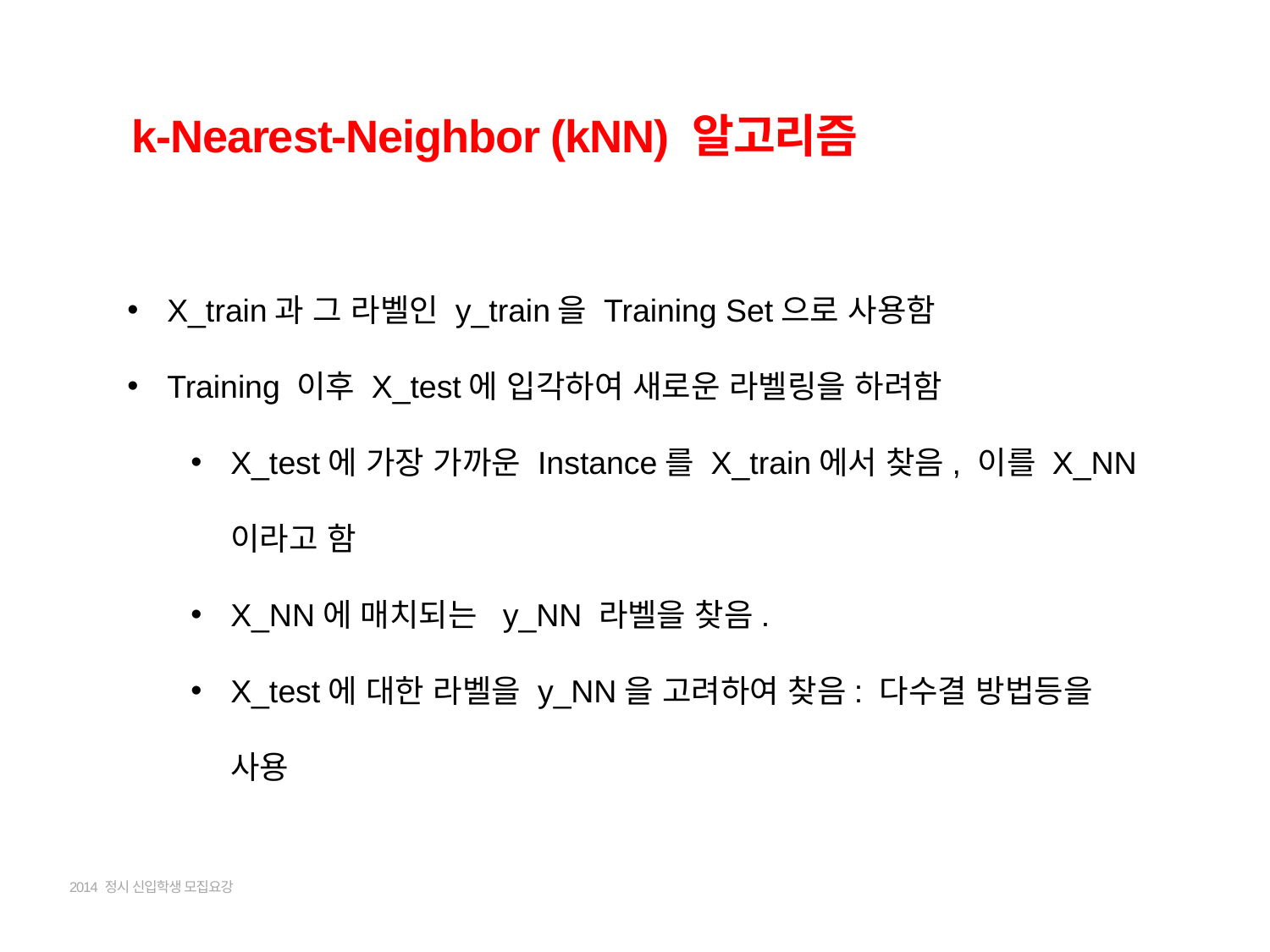

k-Nearest-Neighbor (kNN) 알고리즘
X_train과 그 라벨인 y_train을 Training Set으로 사용함
Training 이후 X_test에 입각하여 새로운 라벨링을 하려함
X_test에 가장 가까운 Instance를 X_train에서 찾음, 이를 X_NN이라고 함
X_NN에 매치되는  y_NN 라벨을 찾음.
X_test에 대한 라벨을 y_NN을 고려하여 찾음: 다수결 방법등을 사용
2014 정시 신입학생 모집요강